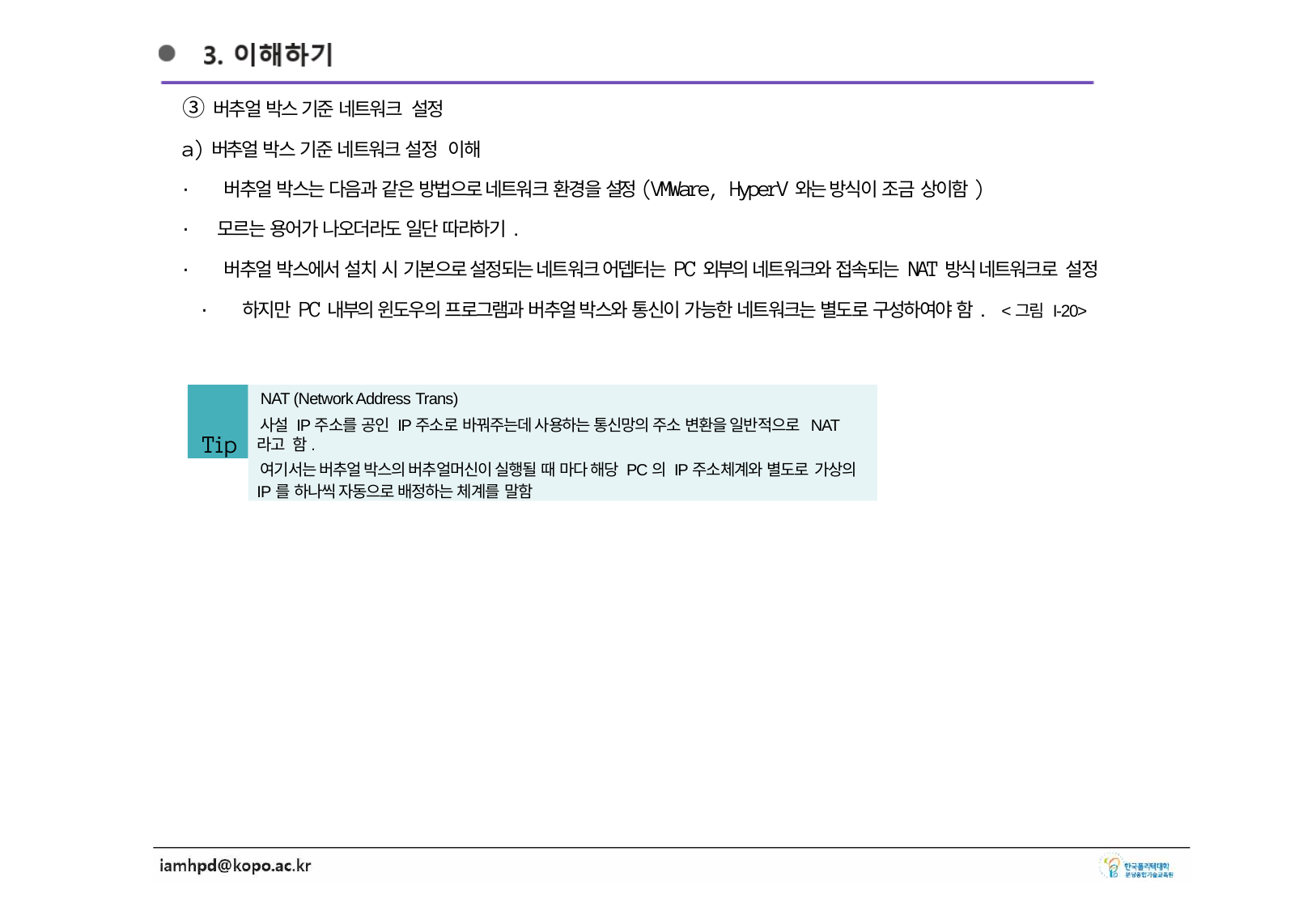

③ 버추얼 박스 기준 네트워크 설정
a)버추얼 박스 기준 네트워크 설정 이해
∙ 버추얼 박스는 다음과 같은 방법으로 네트워크 환경을 설정(VMWare, HyperV와는 방식이 조금 상이함)
∙ 모르는 용어가 나오더라도 일단 따라하기.
∙ 버추얼 박스에서 설치 시 기본으로 설정되는 네트워크 어뎁터는 PC외부의 네트워크와 접속되는 NAT방식 네트워크로  설정
∙ 하지만 PC내부의 윈도우의 프로그램과 버추얼 박스와 통신이 가능한 네트워크는 별도로 구성하여야 함. <그림 I-20>

Tip
NAT (Network Address Trans)
사설 IP주소를 공인 IP주소로 바꿔주는데 사용하는 통신망의 주소 변환을 일반적으로  NAT라고 함.
여기서는 버추얼 박스의 버추얼머신이 실행될 때 마다 해당 PC의 IP주소체계와 별도로  가상의 IP를 하나씩 자동으로 배정하는 체계를 말함